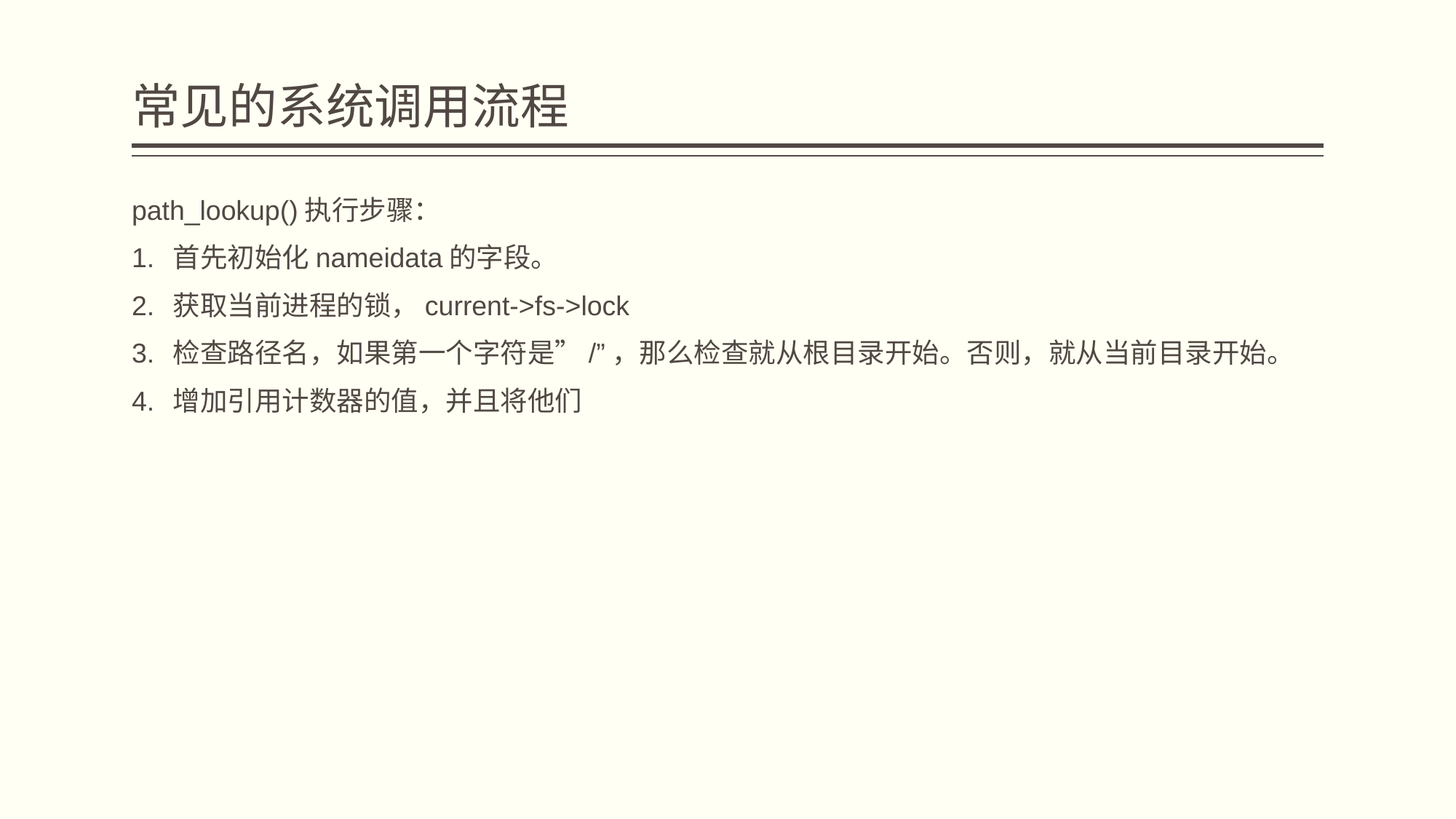

# 常见的系统调用流程
path_lookup()执行步骤：
首先初始化nameidata的字段。
获取当前进程的锁，current->fs->lock
检查路径名，如果第一个字符是”/”，那么检查就从根目录开始。否则，就从当前目录开始。
增加引用计数器的值，并且将他们